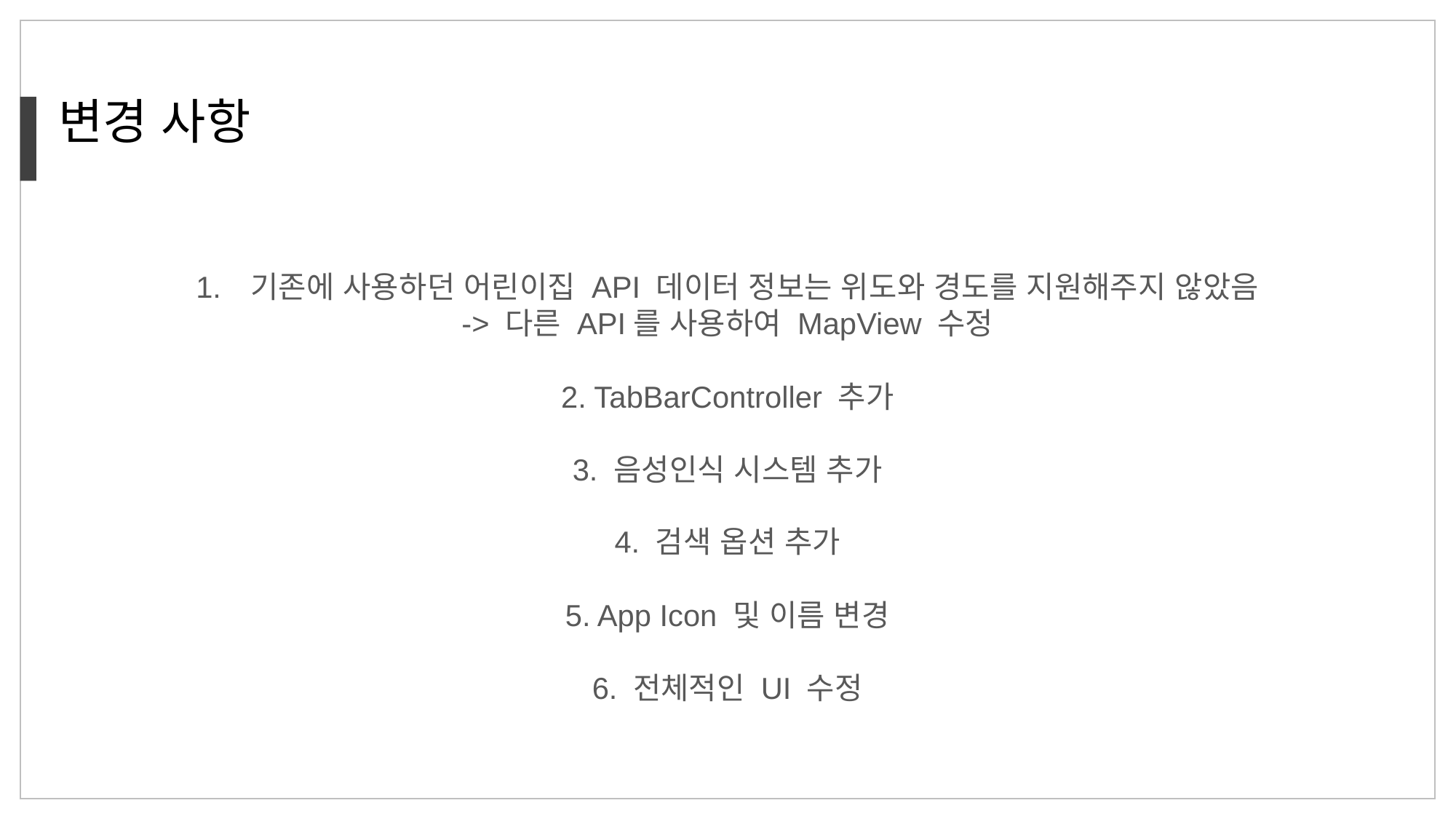

변경 사항

기존에 사용하던 어린이집 API 데이터 정보는 위도와 경도를 지원해주지 않았음
-> 다른 API를 사용하여 MapView 수정

2. TabBarController 추가

3. 음성인식 시스템 추가

4. 검색 옵션 추가

5. App Icon 및 이름 변경

6. 전체적인 UI 수정